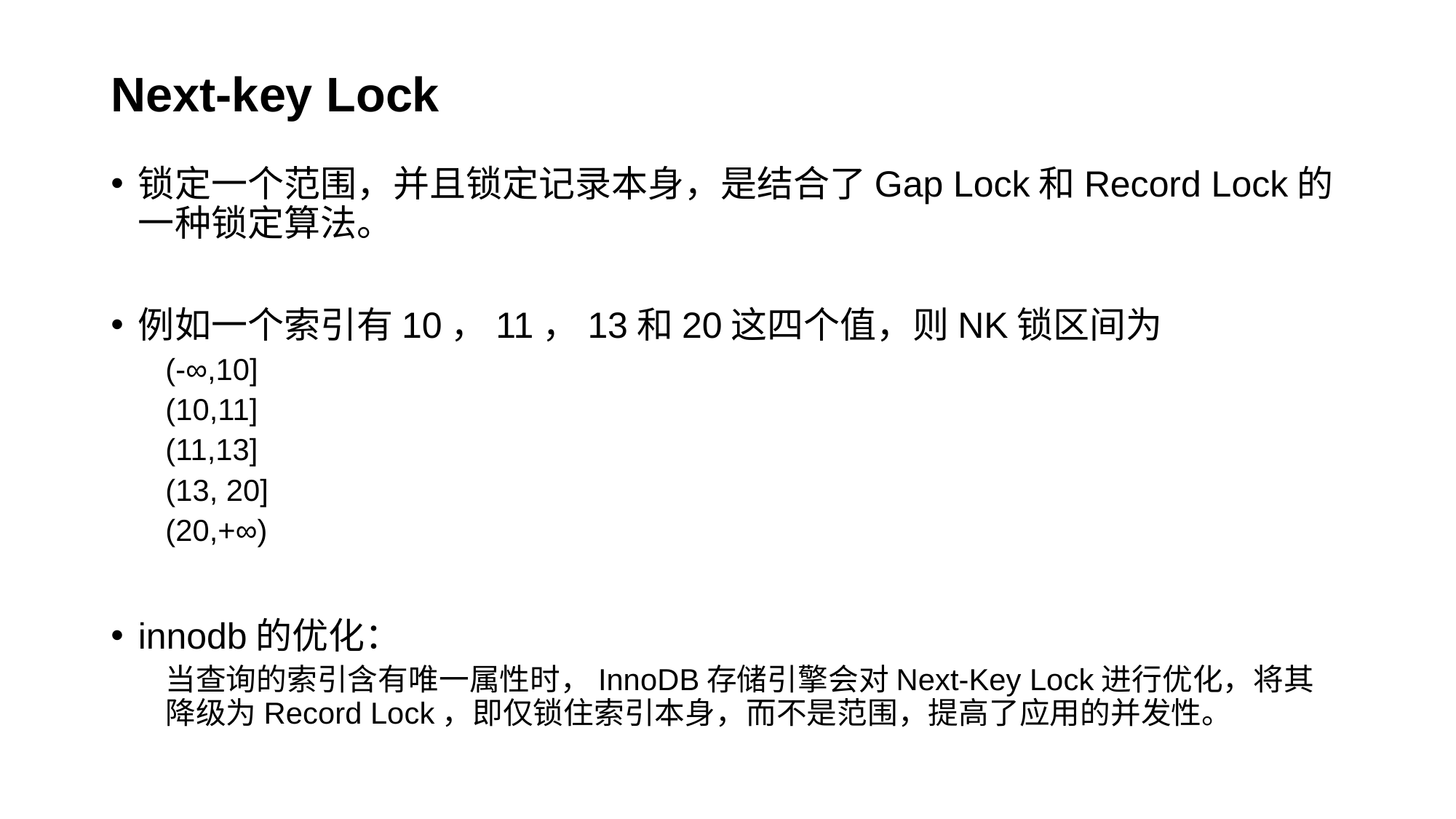

# Next-key Lock
锁定一个范围，并且锁定记录本身，是结合了Gap Lock和Record Lock的一种锁定算法。

例如一个索引有10，11，13和20这四个值，则NK锁区间为
(-∞,10]
(10,11]
(11,13]
(13, 20]
(20,+∞)

innodb的优化：
当查询的索引含有唯一属性时，InnoDB存储引擎会对Next-Key Lock进行优化，将其降级为Record Lock，即仅锁住索引本身，而不是范围，提高了应用的并发性。